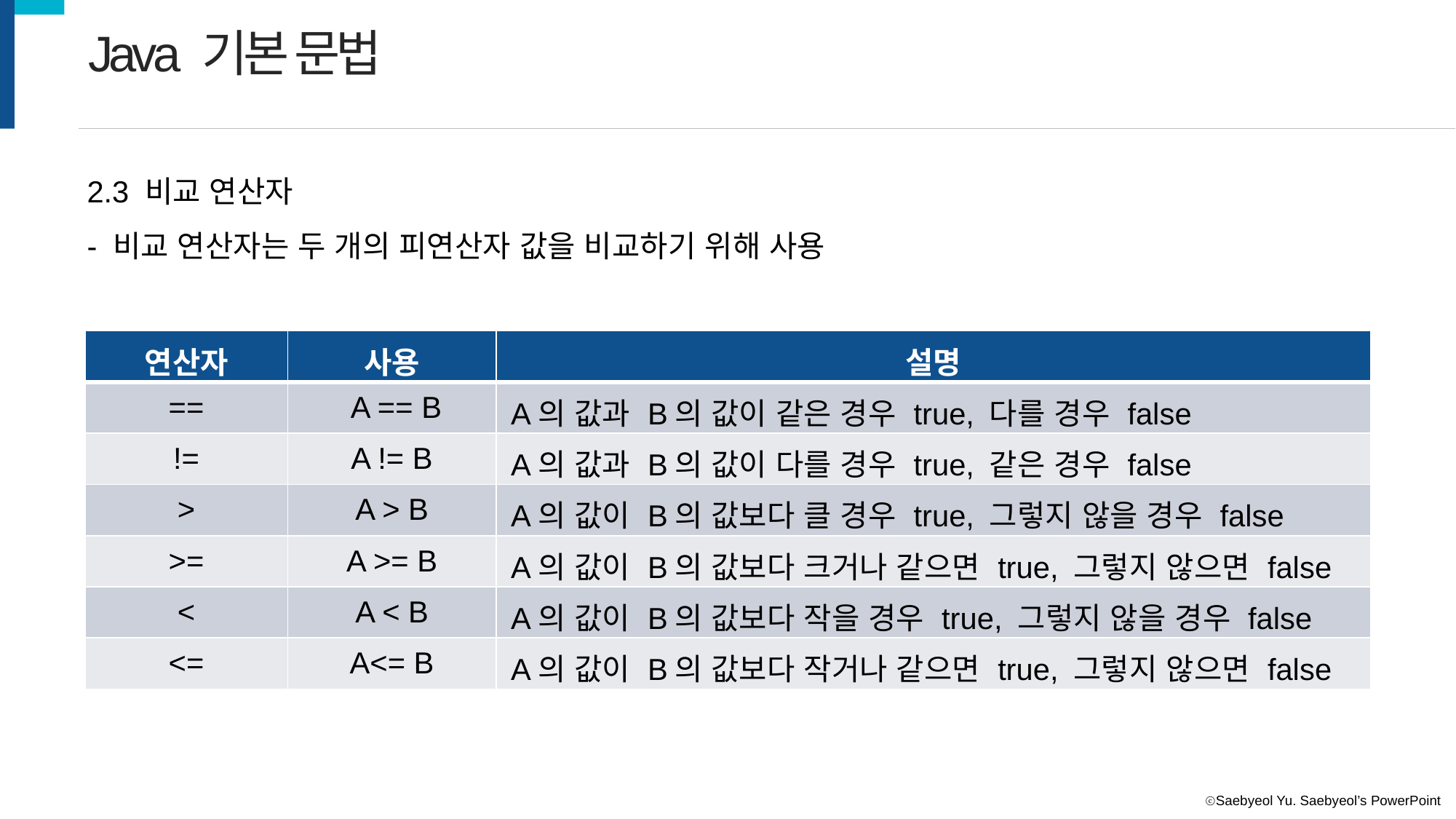

Java 기본 문법
2.3 비교 연산자
- 비교 연산자는 두 개의 피연산자 값을 비교하기 위해 사용
| 연산자 | 사용 | 설명 |
| --- | --- | --- |
| == | A == B | A의 값과 B의 값이 같은 경우 true, 다를 경우 false |
| != | A != B | A의 값과 B의 값이 다를 경우 true, 같은 경우 false |
| > | A > B | A의 값이 B의 값보다 클 경우 true, 그렇지 않을 경우 false |
| >= | A >= B | A의 값이 B의 값보다 크거나 같으면 true, 그렇지 않으면 false |
| < | A < B | A의 값이 B의 값보다 작을 경우 true, 그렇지 않을 경우 false |
| <= | A<= B | A의 값이 B의 값보다 작거나 같으면 true, 그렇지 않으면 false |